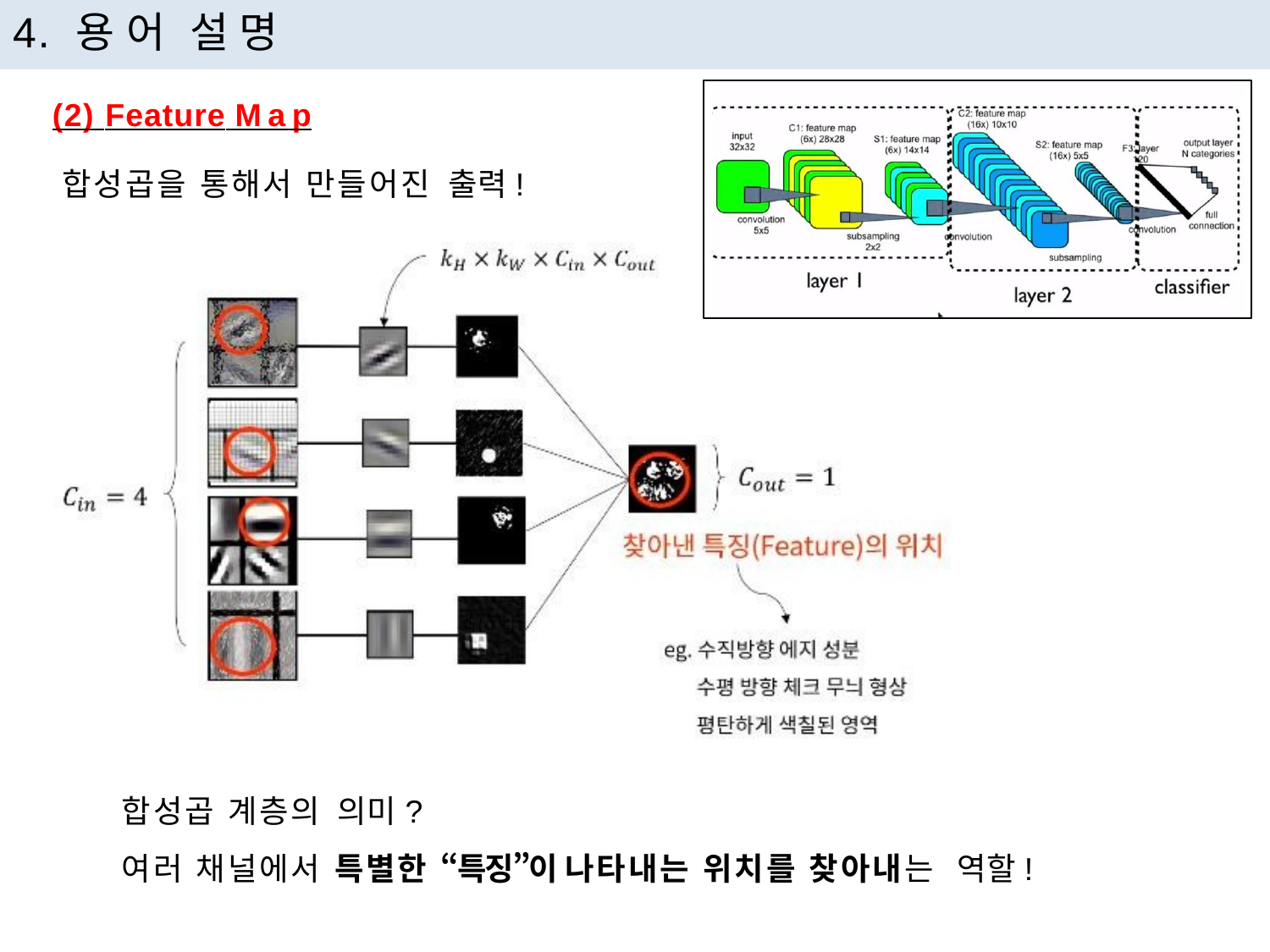

# 4. 용어 설명

(2) Feature Map
합성곱을 통해서 만들어진 출력!
합성곱 계층의 의미?
여러 채널에서 특별한 “특징”이 나타내는 위치를 찾아내는 역할!